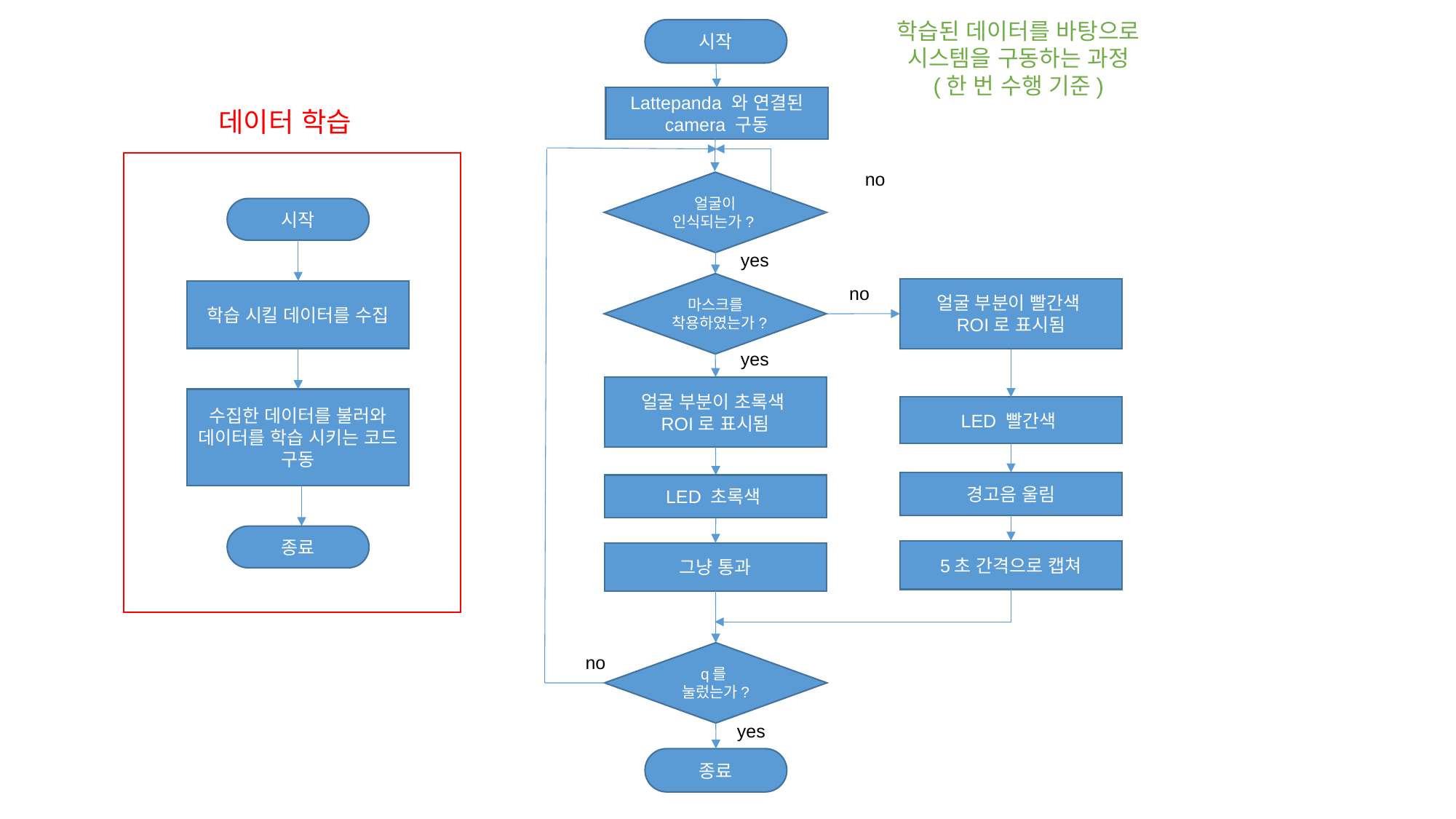

학습된 데이터를 바탕으로 시스템을 구동하는 과정
(한 번 수행 기준)
시작
Lattepanda 와 연결된 camera 구동
데이터 학습

no
얼굴이 인식되는가?
시작
학습 시킬 데이터를 수집
수집한 데이터를 불러와 데이터를 학습 시키는 코드 구동
종료
yes
마스크를 착용하였는가?
no
얼굴 부분이 빨간색
ROI로 표시됨
yes
얼굴 부분이 초록색
ROI로 표시됨
LED 빨간색
경고음 울림
LED 초록색
5초 간격으로 캡쳐
그냥 통과
q를
눌렀는가?
no
yes
종료